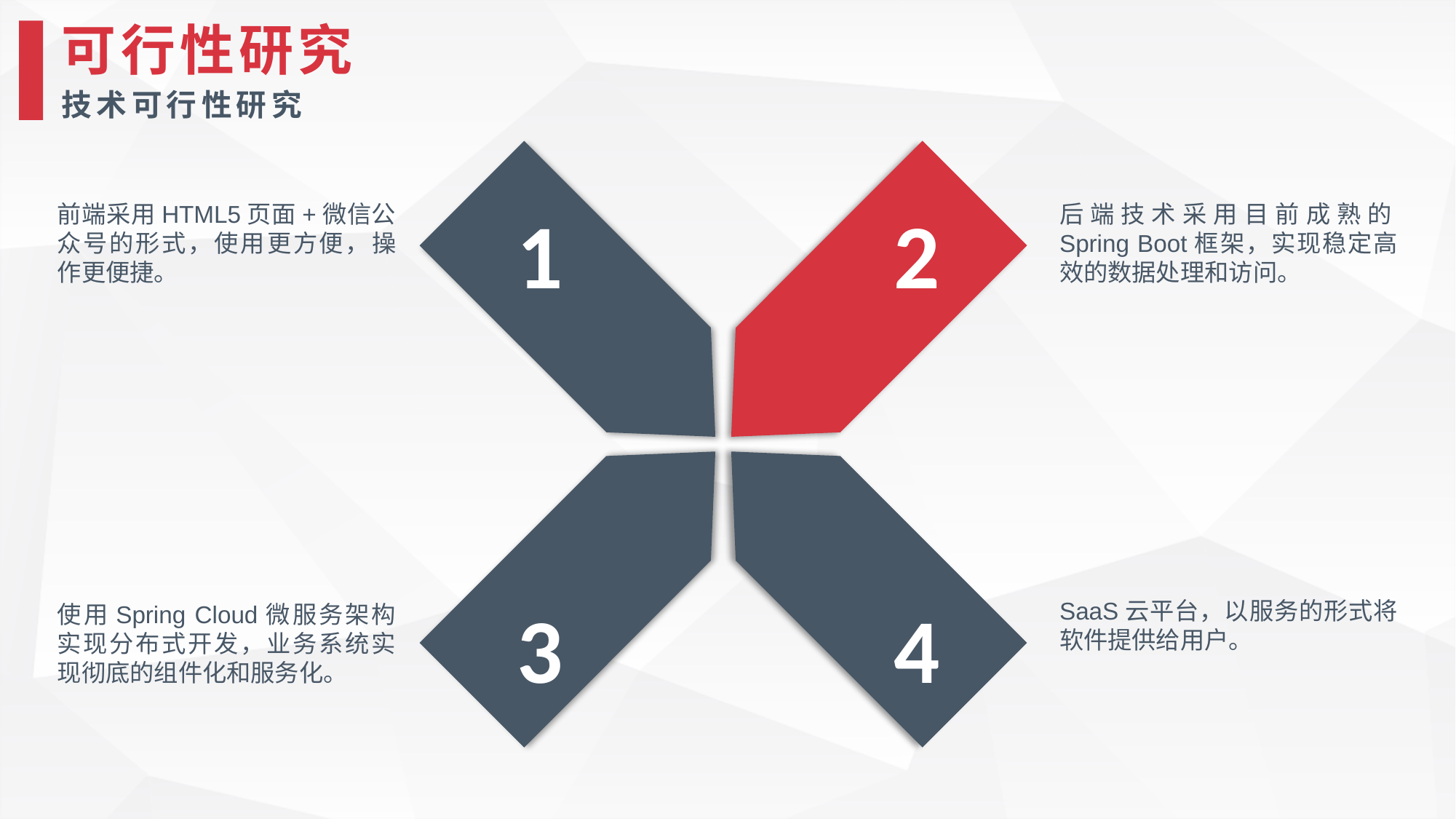

可行性研究

技术可行性研究
1
2
前端采用HTML5页面+微信公众号的形式，使用更方便，操作更便捷。
后端技术采用目前成熟的Spring Boot框架，实现稳定高效的数据处理和访问。

3
4
SaaS云平台，以服务的形式将软件提供给用户。
使用Spring Cloud微服务架构实现分布式开发，业务系统实现彻底的组件化和服务化。